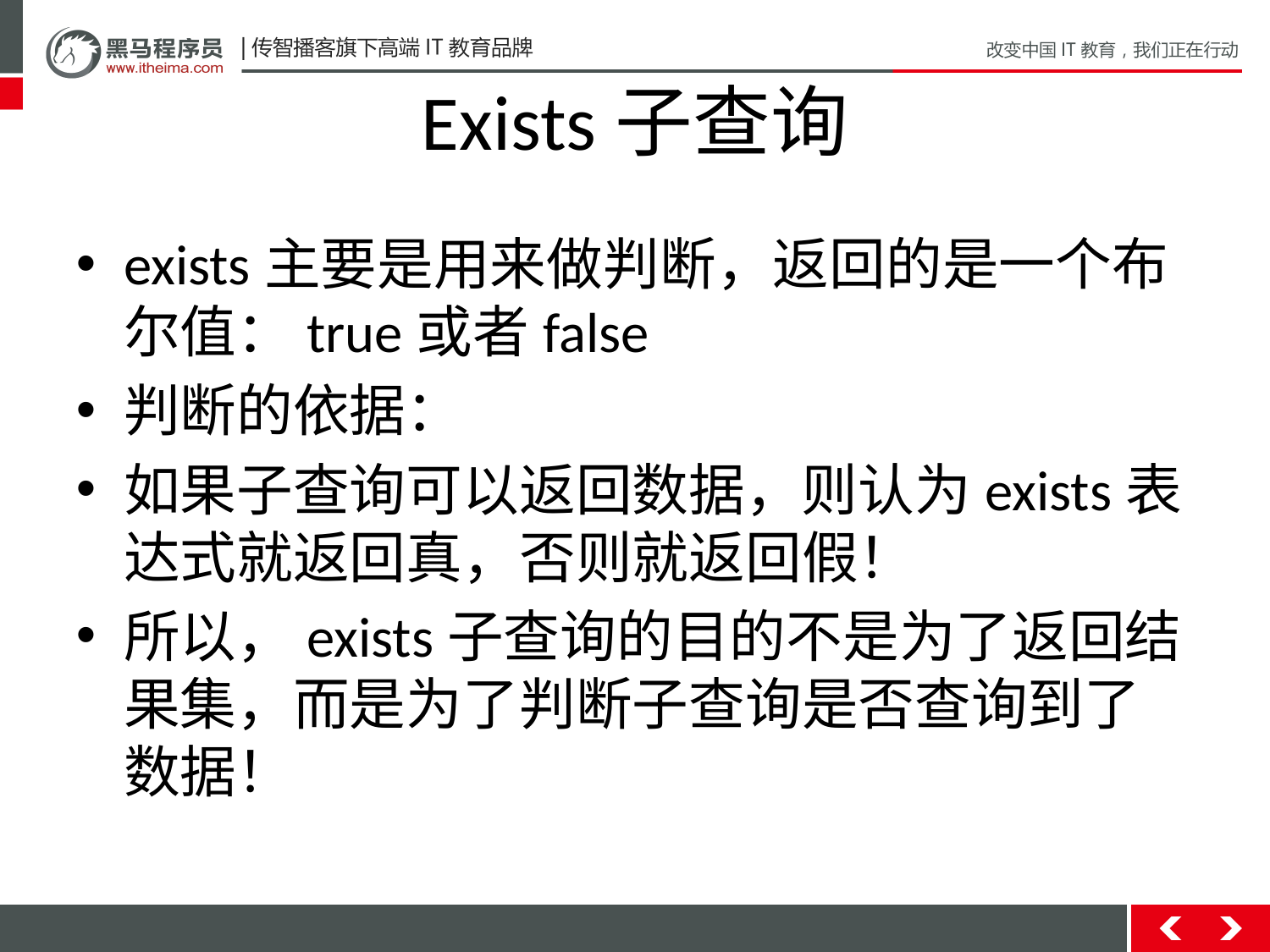

# Exists子查询
exists主要是用来做判断，返回的是一个布尔值：true或者false
判断的依据：
如果子查询可以返回数据，则认为exists表达式就返回真，否则就返回假！
所以，exists子查询的目的不是为了返回结果集，而是为了判断子查询是否查询到了数据！